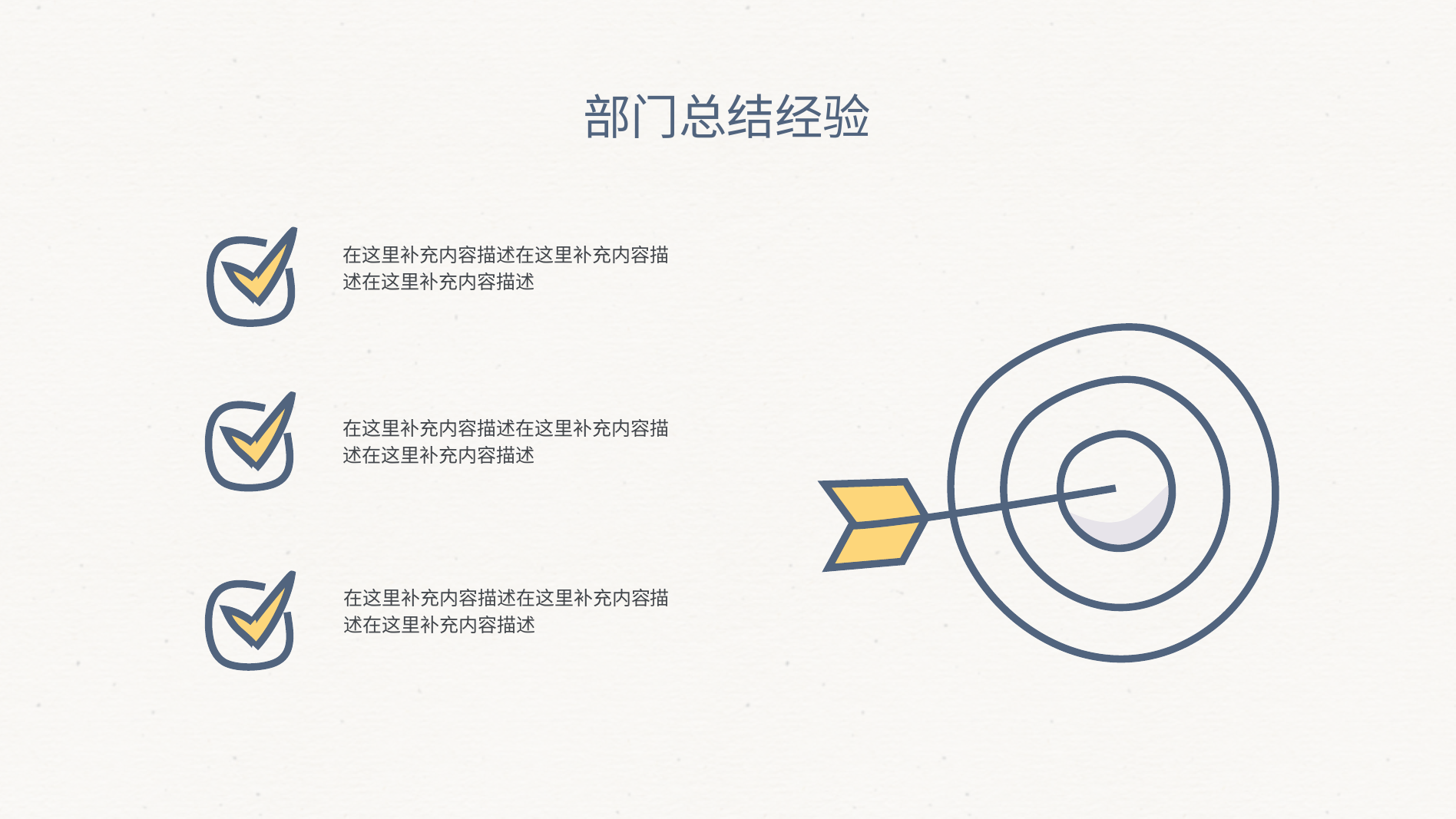

部门总结经验

在这里补充内容描述在这里补充内容描述在这里补充内容描述

在这里补充内容描述在这里补充内容描述在这里补充内容描述

在这里补充内容描述在这里补充内容描述在这里补充内容描述